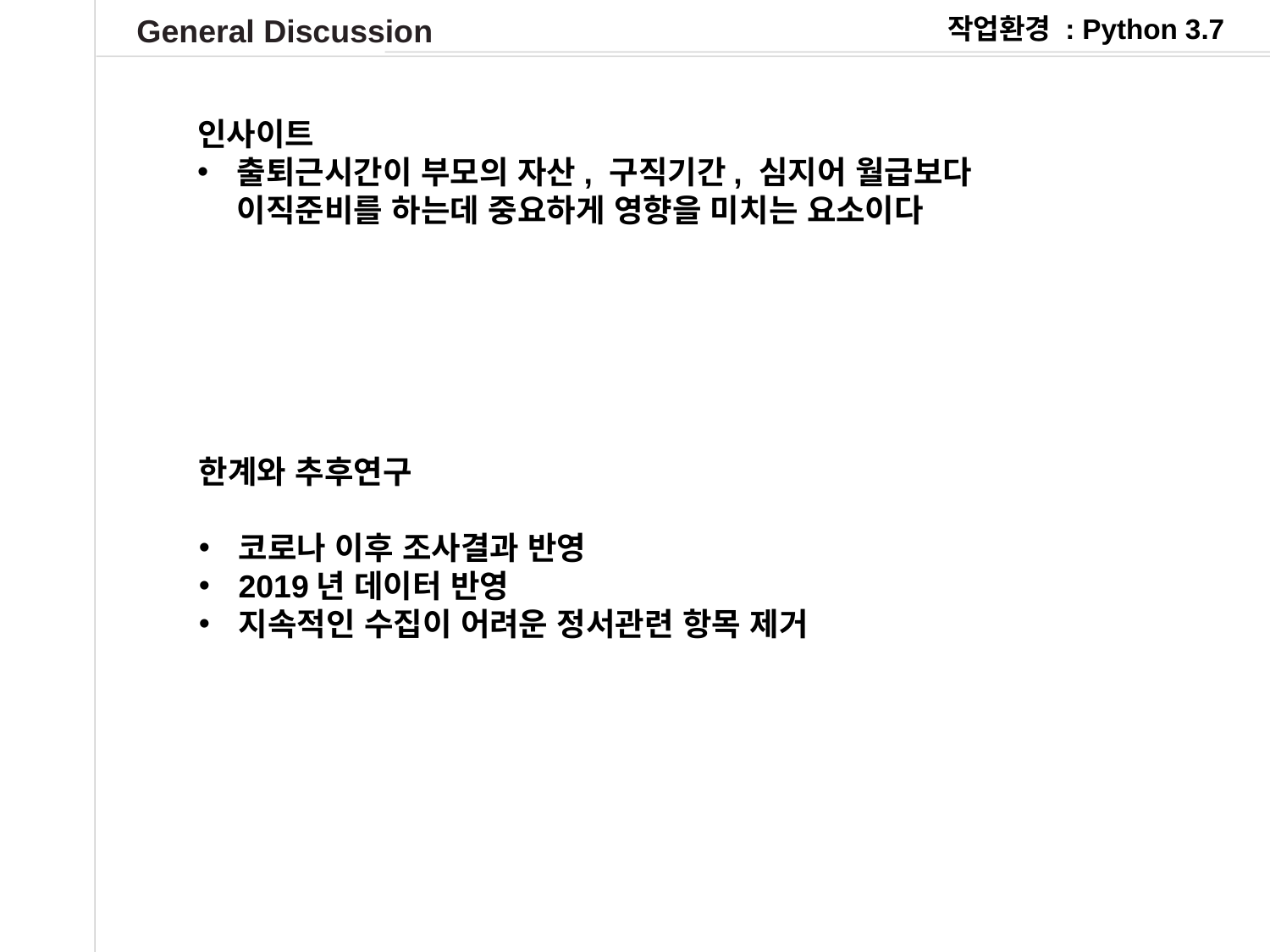

General Discussion
작업환경 : Python 3.7
인사이트
출퇴근시간이 부모의 자산, 구직기간, 심지어 월급보다 이직준비를 하는데 중요하게 영향을 미치는 요소이다
한계와 추후연구

코로나 이후 조사결과 반영
2019년 데이터 반영
지속적인 수집이 어려운 정서관련 항목 제거